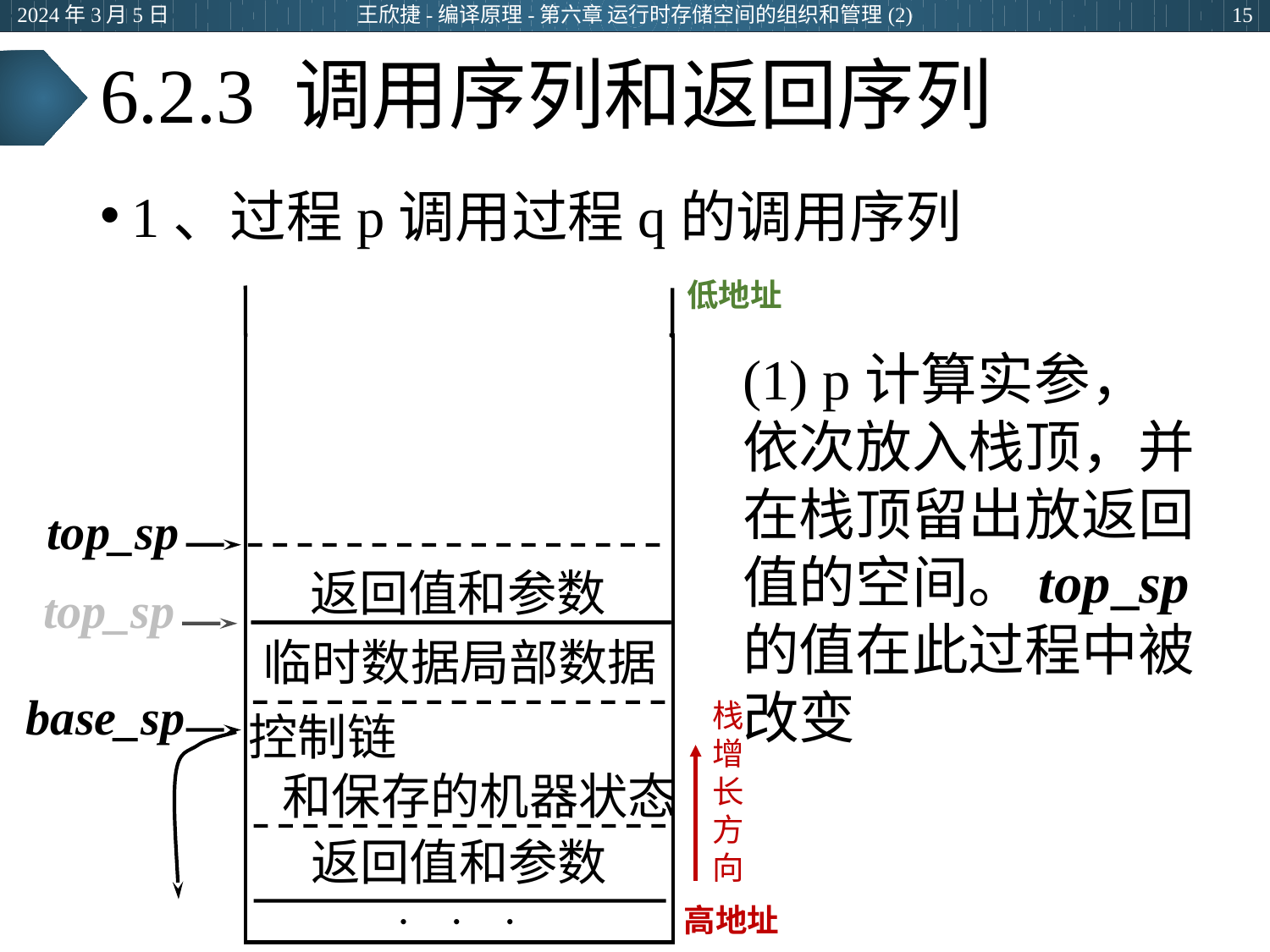

王欣捷-编译原理-第六章 运行时存储空间的组织和管理(2)
2024年3月5日
15
# 6.2.3 调用序列和返回序列
1、过程p调用过程q的调用序列

低地址
高地址

top_sp

返回值和参数
top_sp

临时数据局部数据

base_sp

控制链
  和保存的机器状态

返回值和参数

⋅  ⋅  ⋅

(1) p计算实参，依次放入栈顶，并在栈顶留出放返回值的空间。top_sp的值在此过程中被改变
栈
增
长
方
向